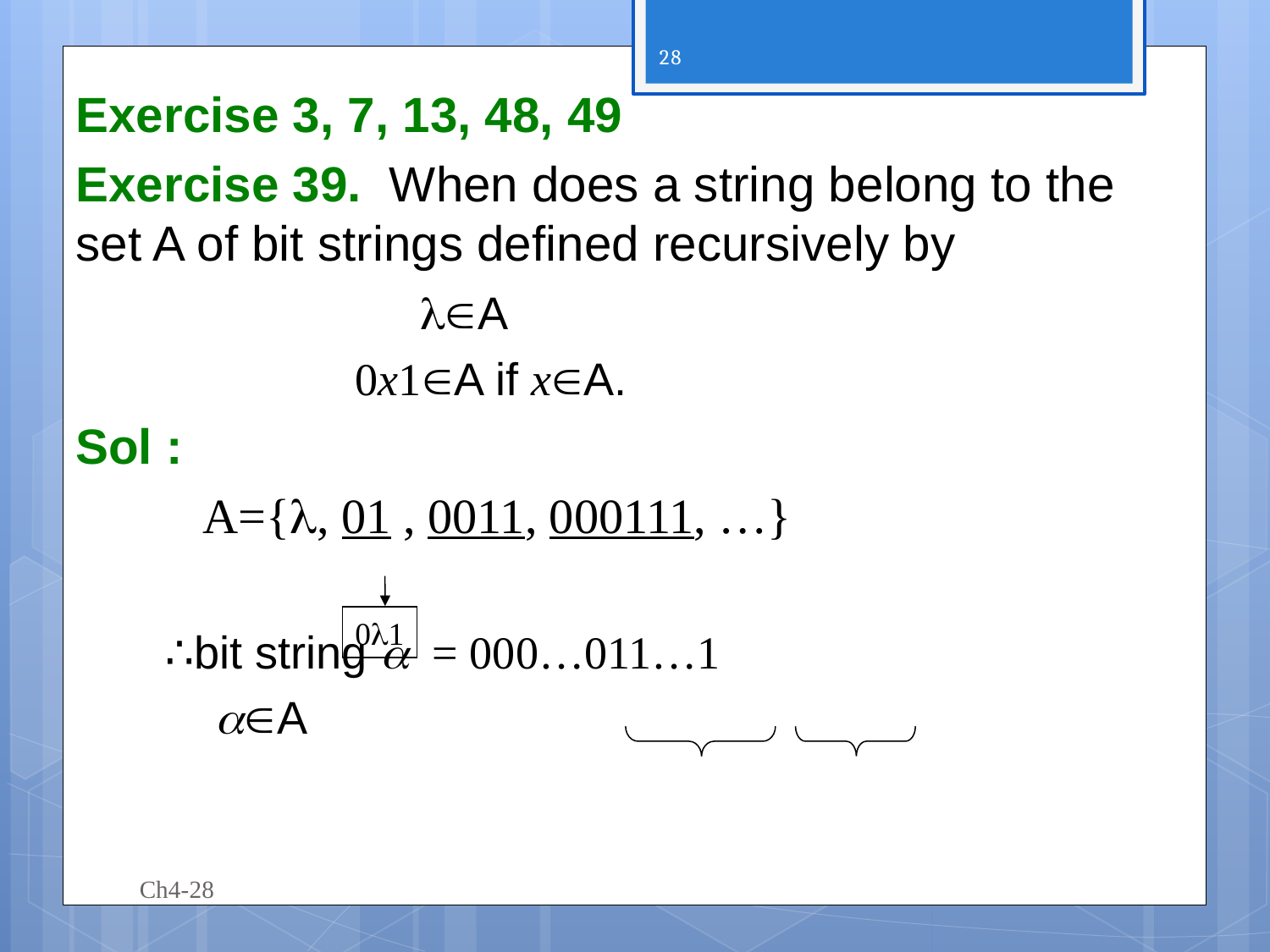

28
Exercise 3, 7, 13, 48, 49
Exercise 39.  When does a string belong to the set A of bit strings defined recursively by
                         λ∈A
                      0x1∈A if x∈A.
Sol :
		A={λ, 01 , 0011, 000111, …}

       ∴bit string α = 000…011…1
           α∈A

0λ1

n個
n個
Ch4-28